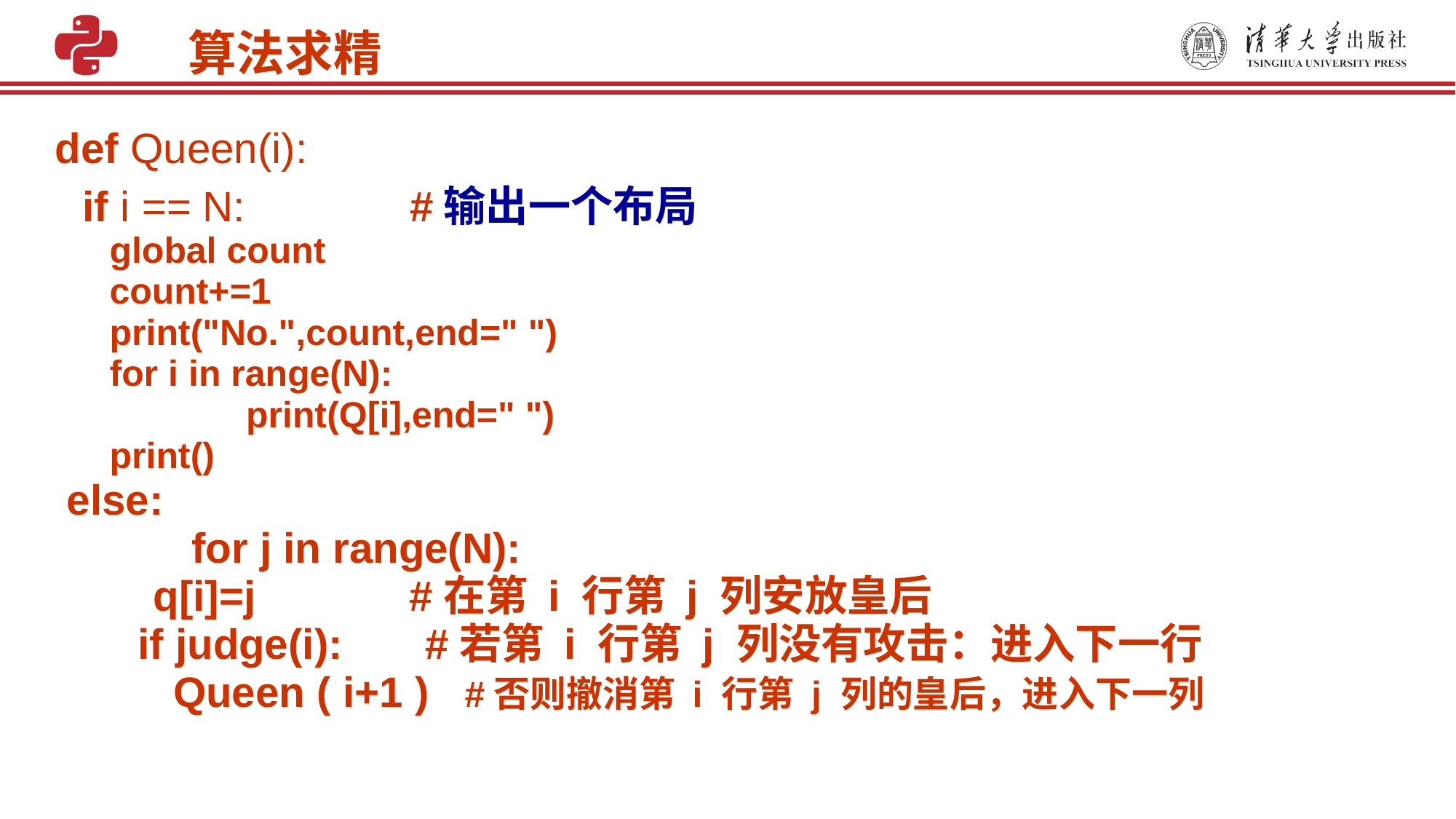

算法求精
def Queen(i):
	if i == N:		#输出一个布局
global count
count+=1
print("No.",count,end=" ")
for i in range(N):
		print(Q[i],end=" ")
print()
 else:
 		for j in range(N):
	      q[i]=j             #在第 i 行第 j 列安放皇后
       if judge(i):       #若第 i 行第 j 列没有攻击：进入下一行
          Queen ( i+1 )   #否则撤消第 i 行第 j 列的皇后，进入下一列